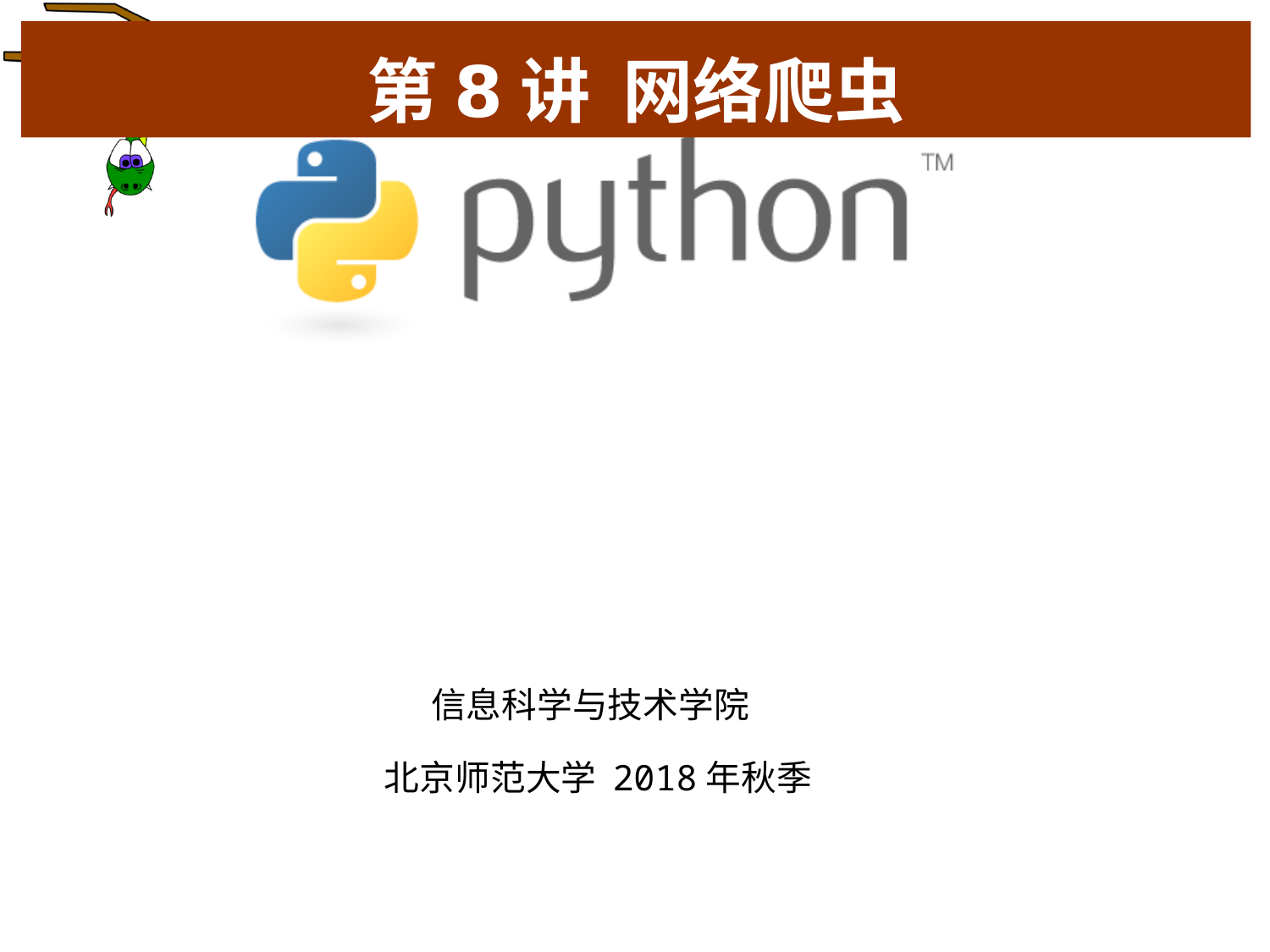

# 第8讲  网络爬虫
信息科学与技术学院
北京师范大学 2018年秋季
1